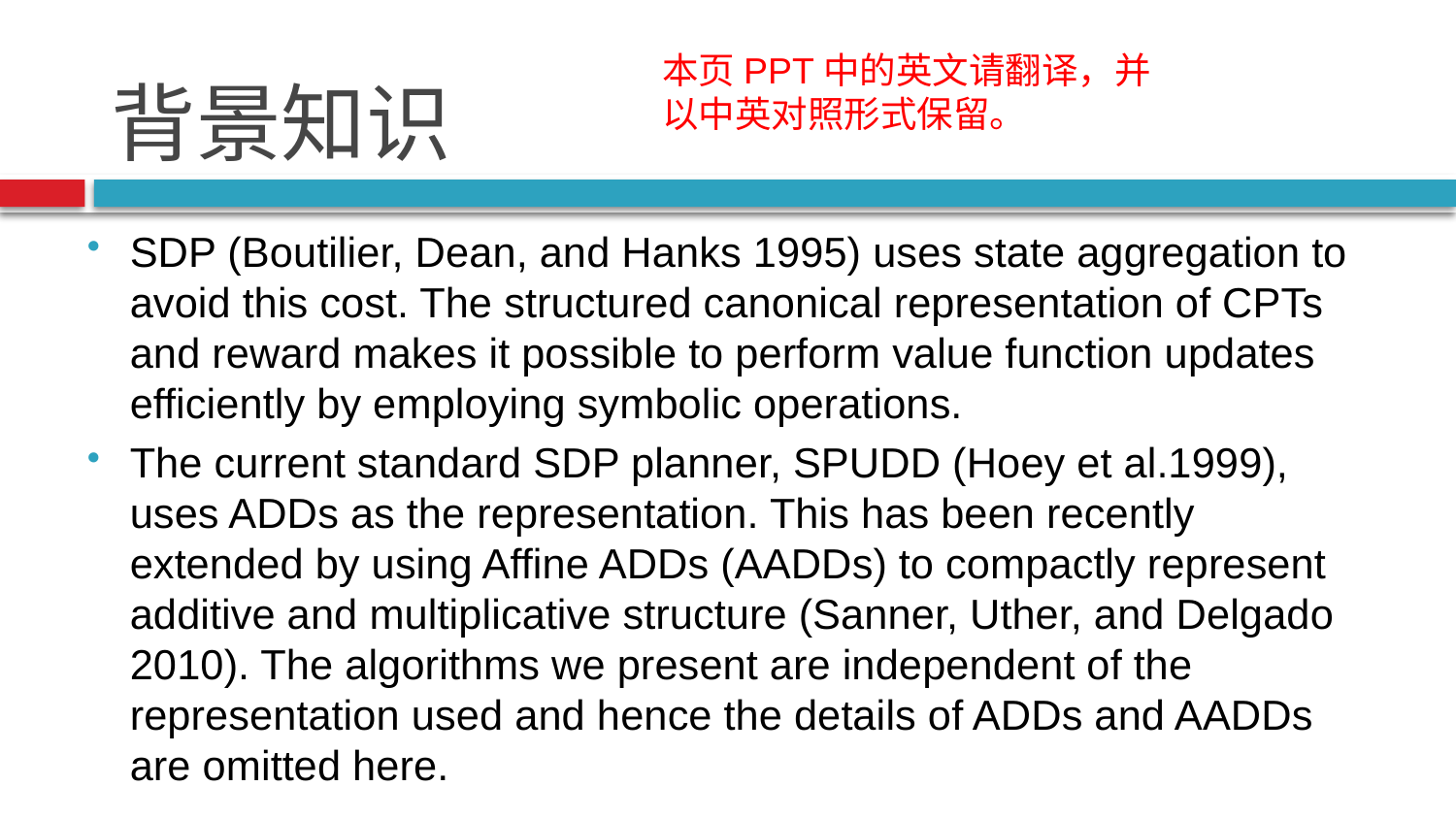

# 背景知识
本页PPT中的英文请翻译，并以中英对照形式保留。
SDP (Boutilier, Dean, and Hanks 1995) uses state aggregation to avoid this cost. The structured canonical representation of CPTs and reward makes it possible to perform value function updates efficiently by employing symbolic operations.
The current standard SDP planner, SPUDD (Hoey et al.1999), uses ADDs as the representation. This has been recently extended by using Affine ADDs (AADDs) to compactly represent additive and multiplicative structure (Sanner, Uther, and Delgado 2010). The algorithms we present are independent of the representation used and hence the details of ADDs and AADDs are omitted here.